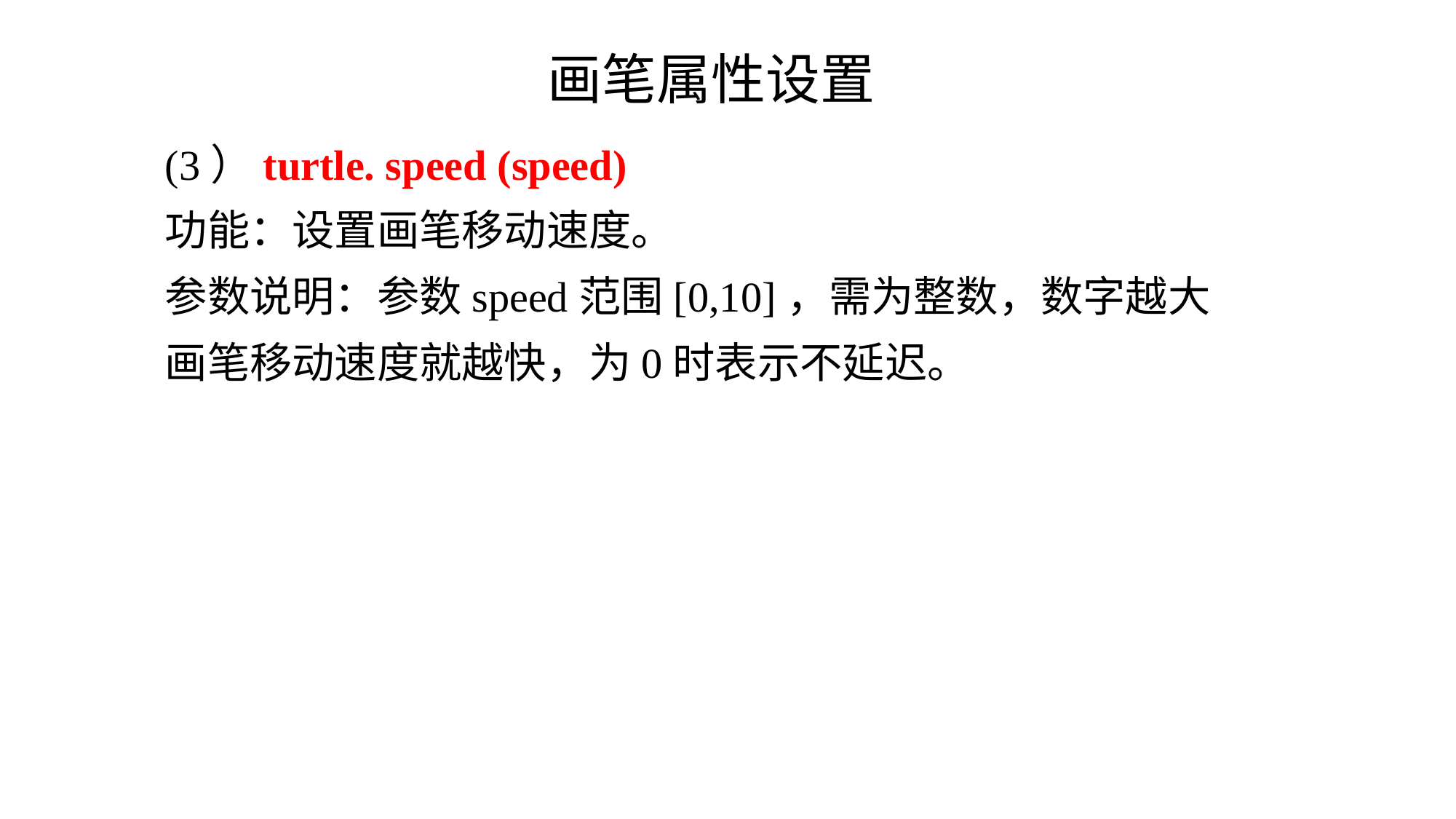

画笔属性设置
(3）turtle. speed (speed)
功能：设置画笔移动速度。
参数说明：参数speed范围[0,10]，需为整数，数字越大画笔移动速度就越快，为0时表示不延迟。